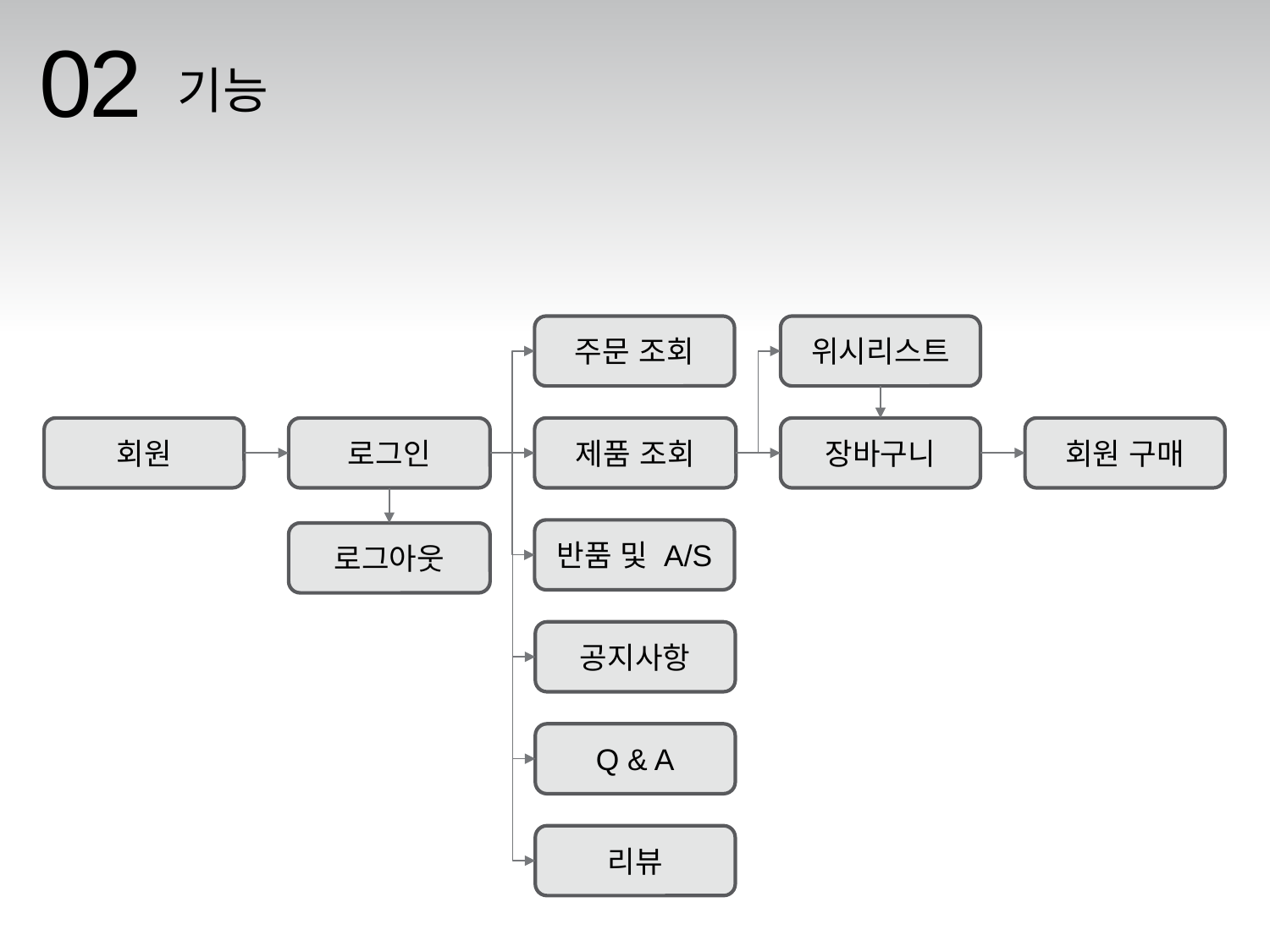

02
기능
주문 조회
위시리스트
회원
로그인
제품 조회
장바구니
회원 구매
반품 및 A/S
로그아웃
공지사항
Q & A
리뷰